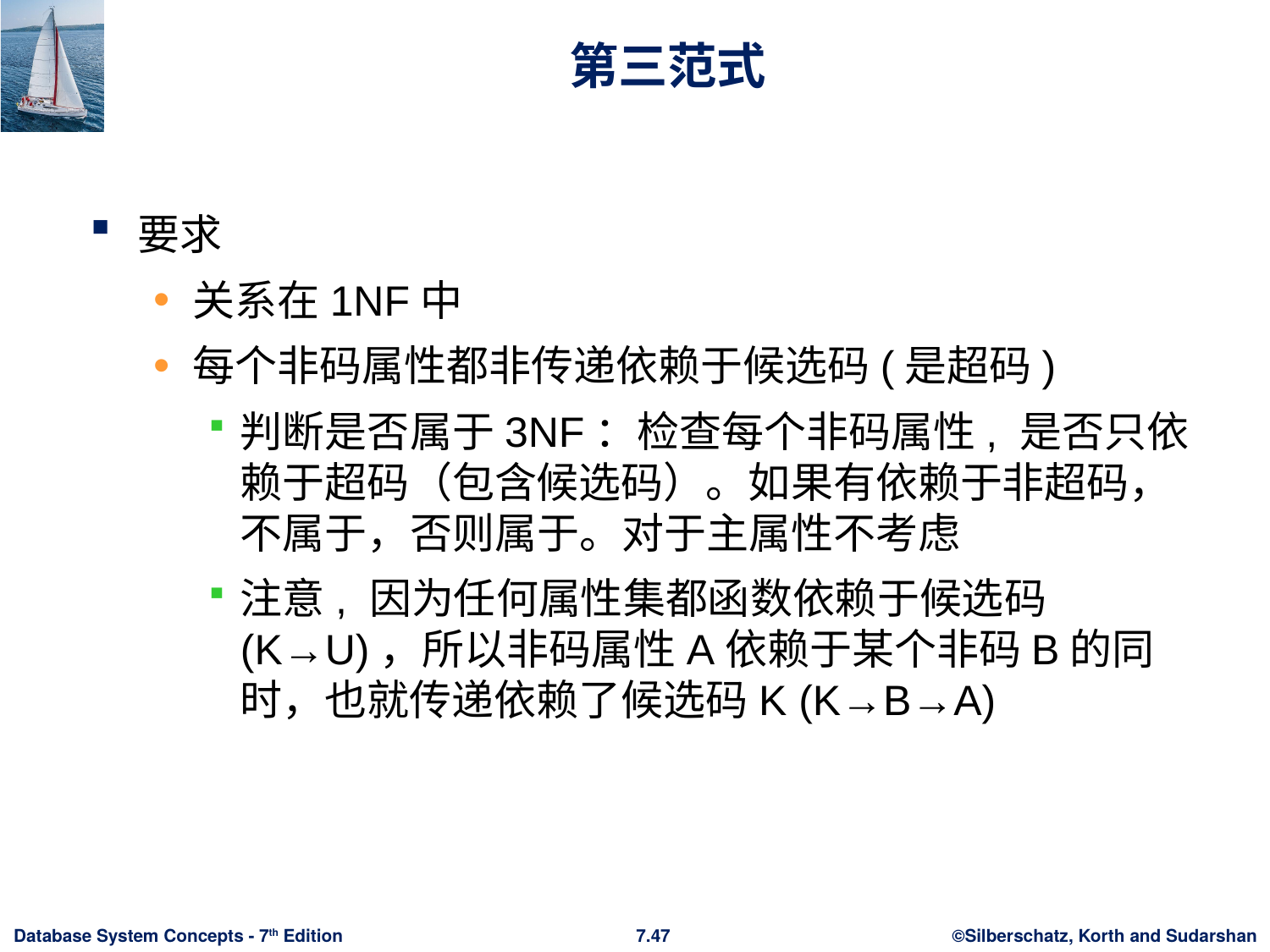

# 第三范式
要求
关系在1NF中
每个非码属性都非传递依赖于候选码(是超码)
判断是否属于3NF：检查每个非码属性, 是否只依赖于超码（包含候选码）。如果有依赖于非超码，不属于，否则属于。对于主属性不考虑
注意, 因为任何属性集都函数依赖于候选码(K→U)，所以非码属性A依赖于某个非码B的同时，也就传递依赖了候选码K (K→B→A)